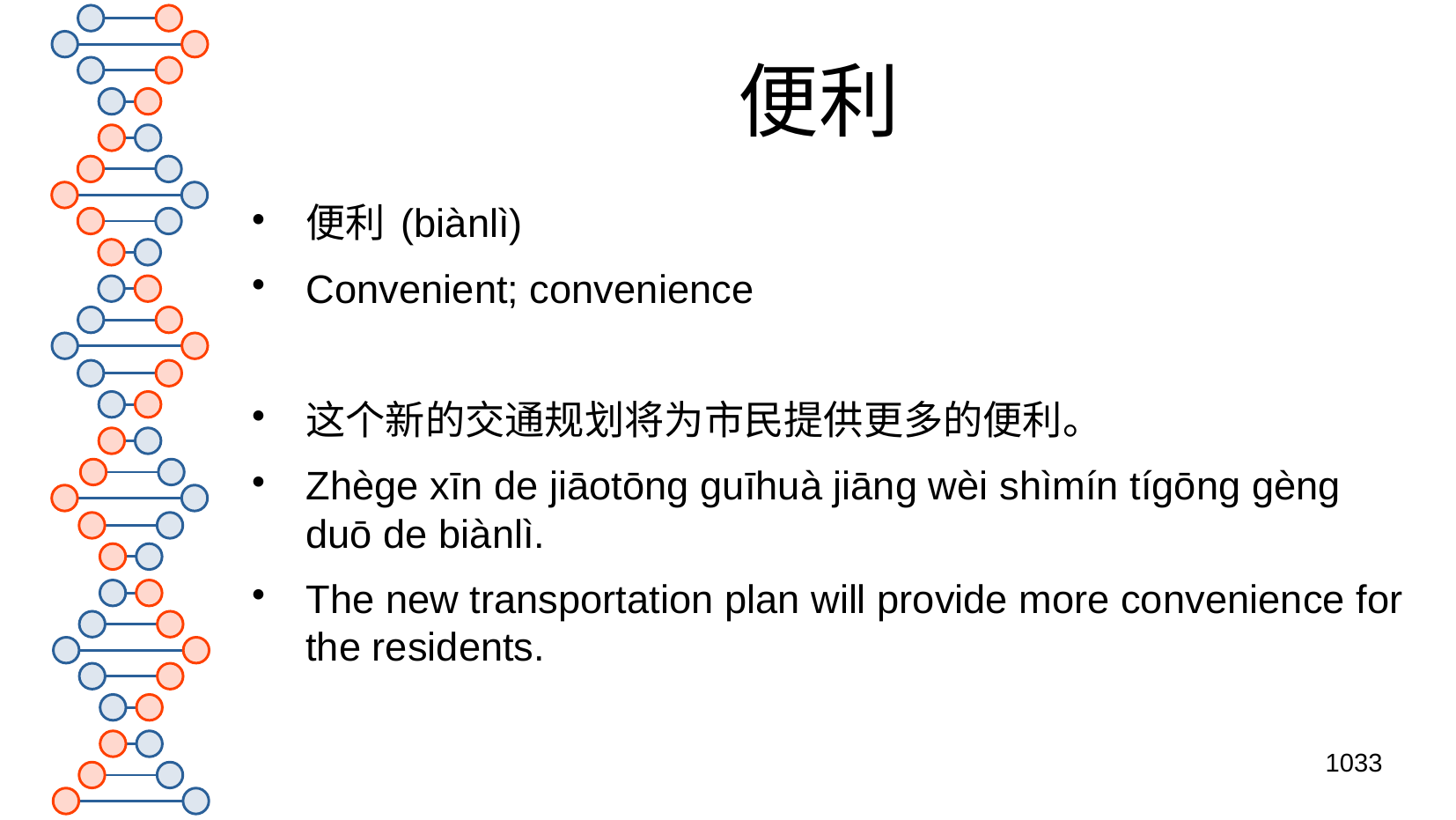

# 便利
便利 (biànlì)
Convenient; convenience

这个新的交通规划将为市民提供更多的便利。
Zhège xīn de jiāotōng guīhuà jiāng wèi shìmín tígōng gèng duō de biànlì.
The new transportation plan will provide more convenience for the residents.

1033